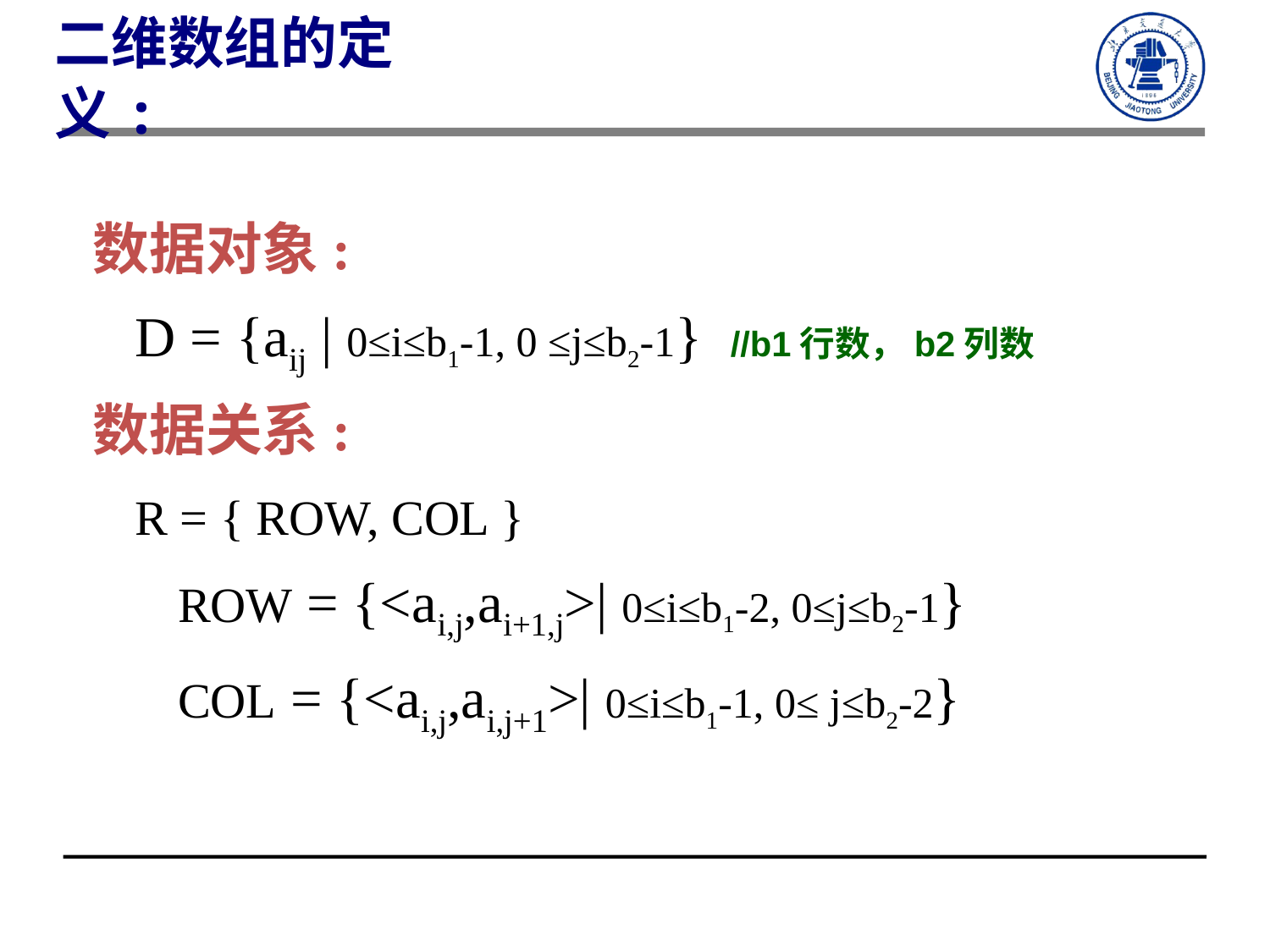

二维数组的定义:
数据对象:
   D = {aij | 0≤i≤b1-1, 0 ≤j≤b2-1}  //b1行数，b2列数
数据关系:
   R = { ROW, COL }
      ROW = {<ai,j,ai+1,j>| 0≤i≤b1-2, 0≤j≤b2-1}
      COL = {<ai,j,ai,j+1>| 0≤i≤b1-1, 0≤ j≤b2-2}